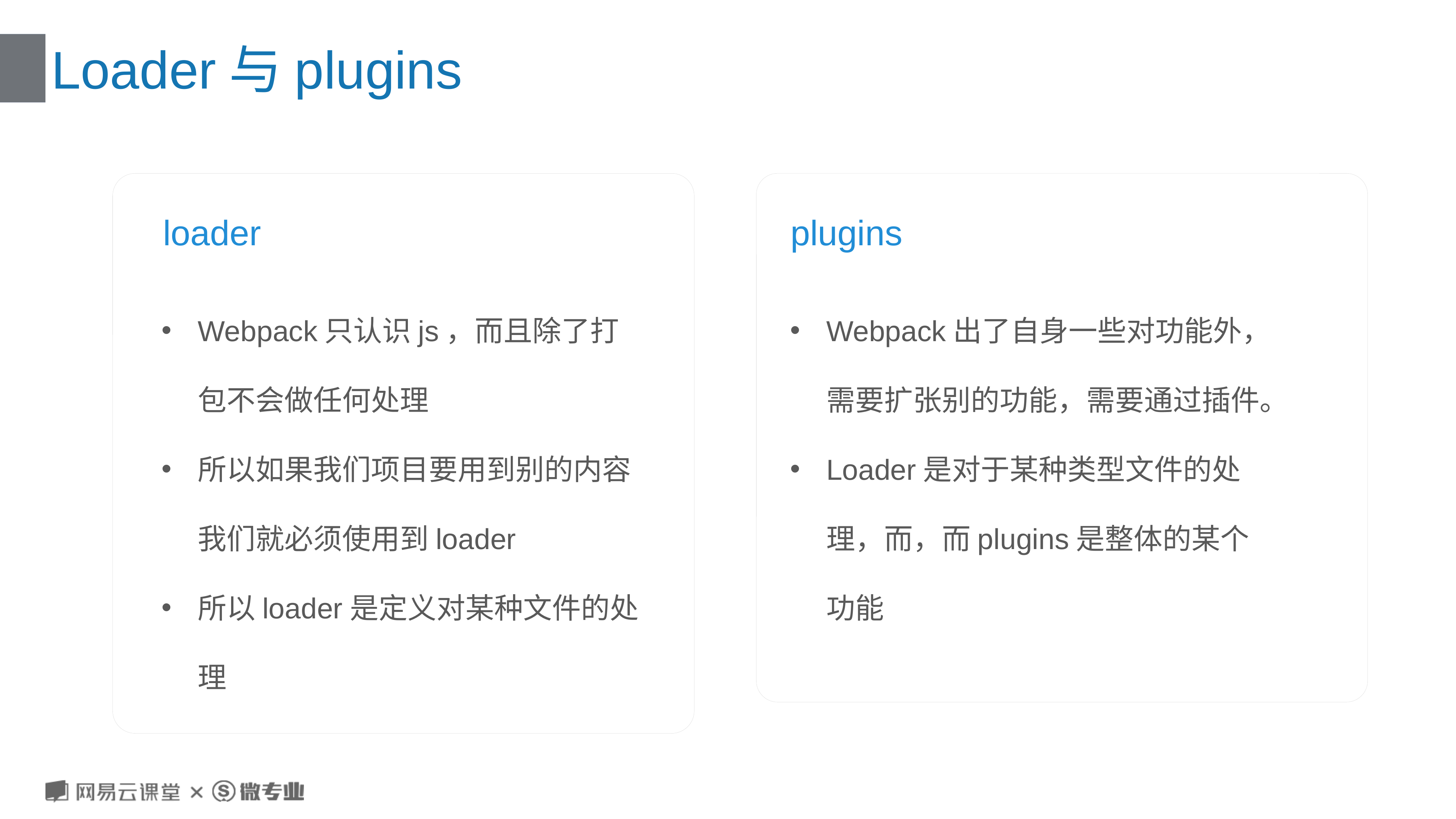

# Loader与plugins

loader
plugins
Webpack只认识js，而且除了打包不会做任何处理
所以如果我们项目要用到别的内容我们就必须使用到loader
所以loader是定义对某种文件的处理
Webpack出了自身一些对功能外，需要扩张别的功能，需要通过插件。
Loader是对于某种类型文件的处理，而，而plugins是整体的某个功能